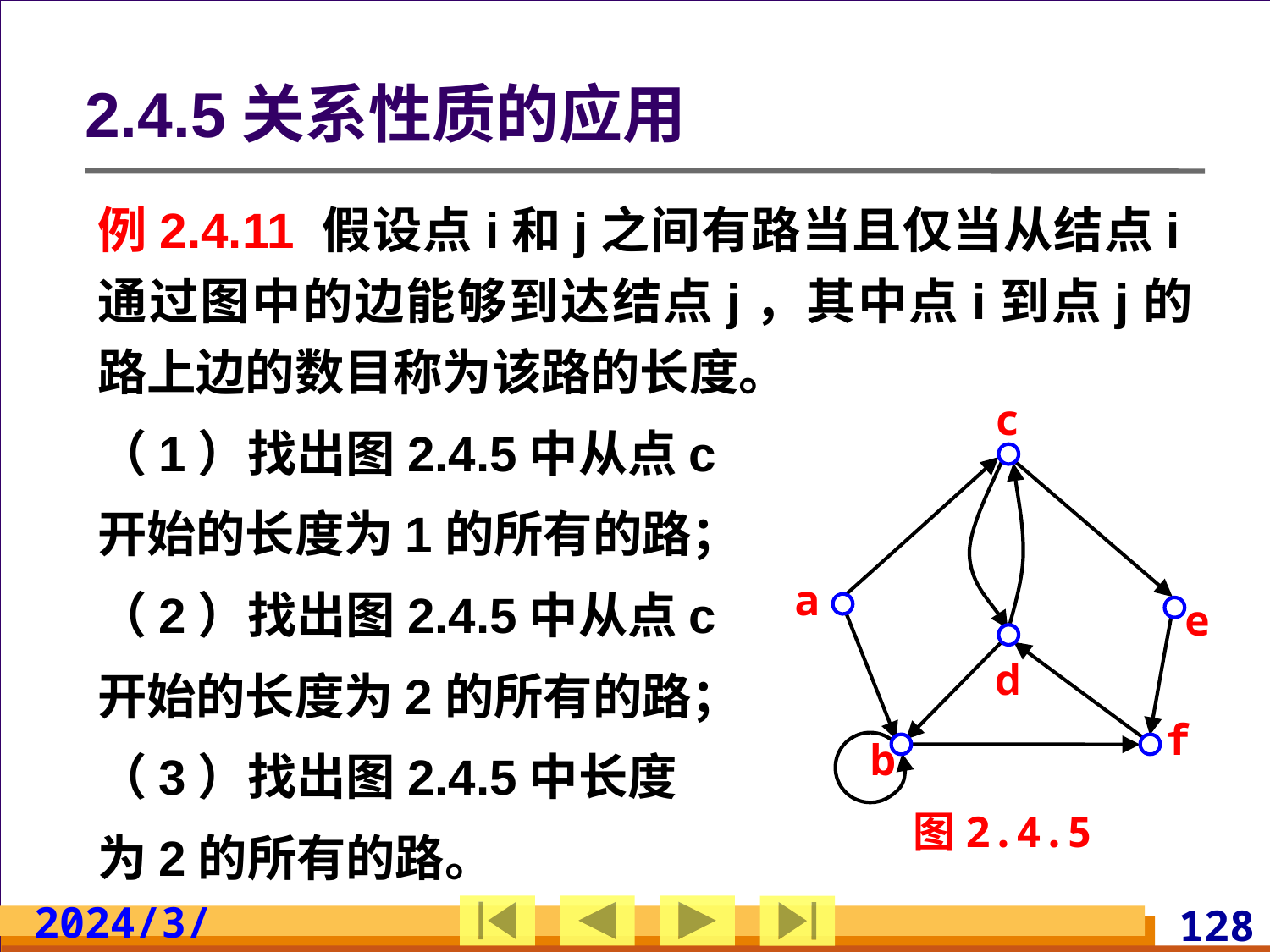

# 2.4.5关系性质的应用
例2.4.11 假设点i和j之间有路当且仅当从结点i通过图中的边能够到达结点j，其中点i到点j的路上边的数目称为该路的长度。
（1）找出图2.4.5中从点c
开始的长度为1的所有的路；
（2）找出图2.4.5中从点c
开始的长度为2的所有的路；
（3）找出图2.4.5中长度
为2的所有的路。
c

a
e

d
f

b

图2.4.5
2024/3/10